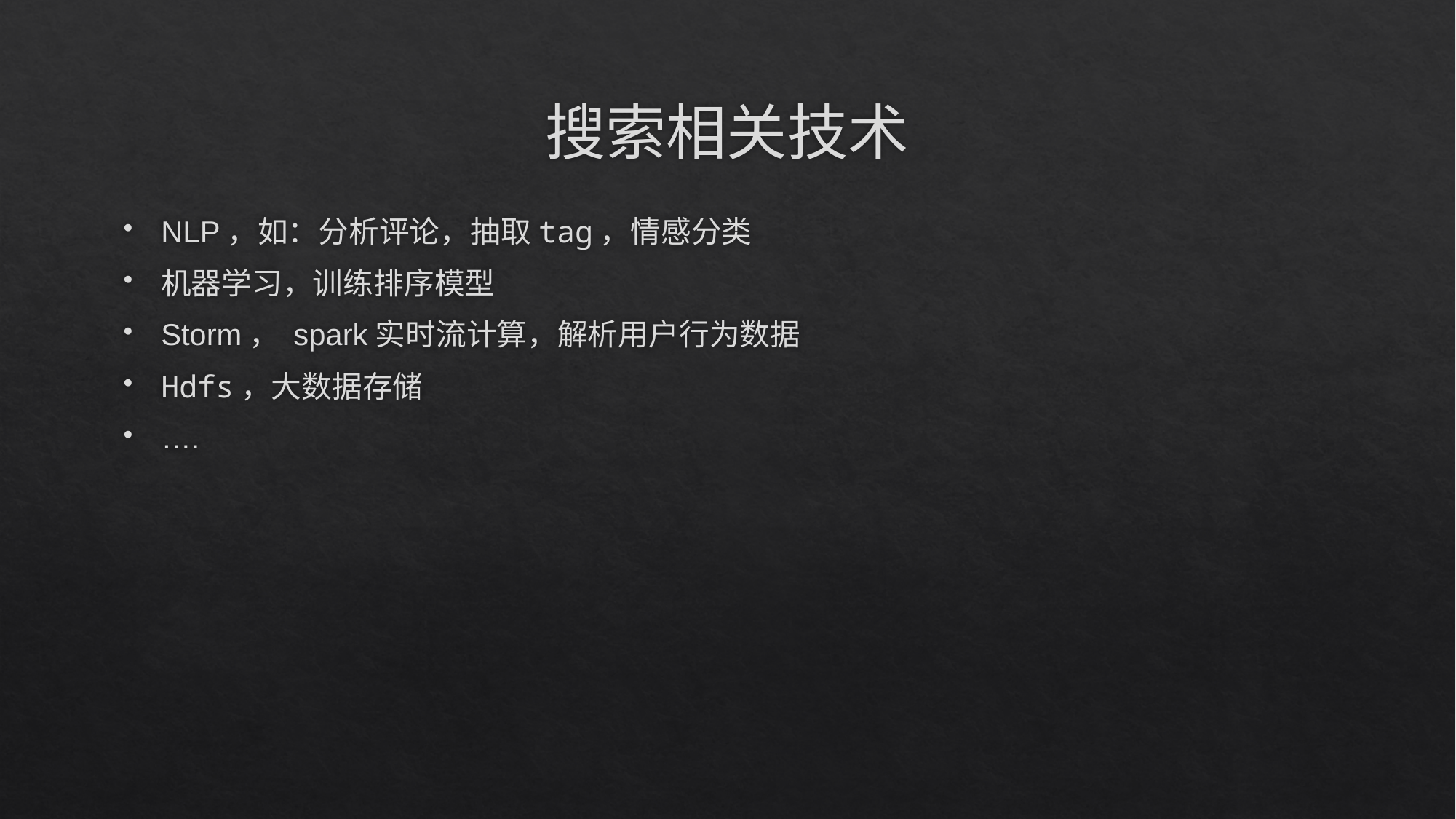

# 搜索相关技术
NLP，如：分析评论，抽取tag，情感分类
机器学习，训练排序模型
Storm， spark实时流计算，解析用户行为数据
Hdfs，大数据存储
….